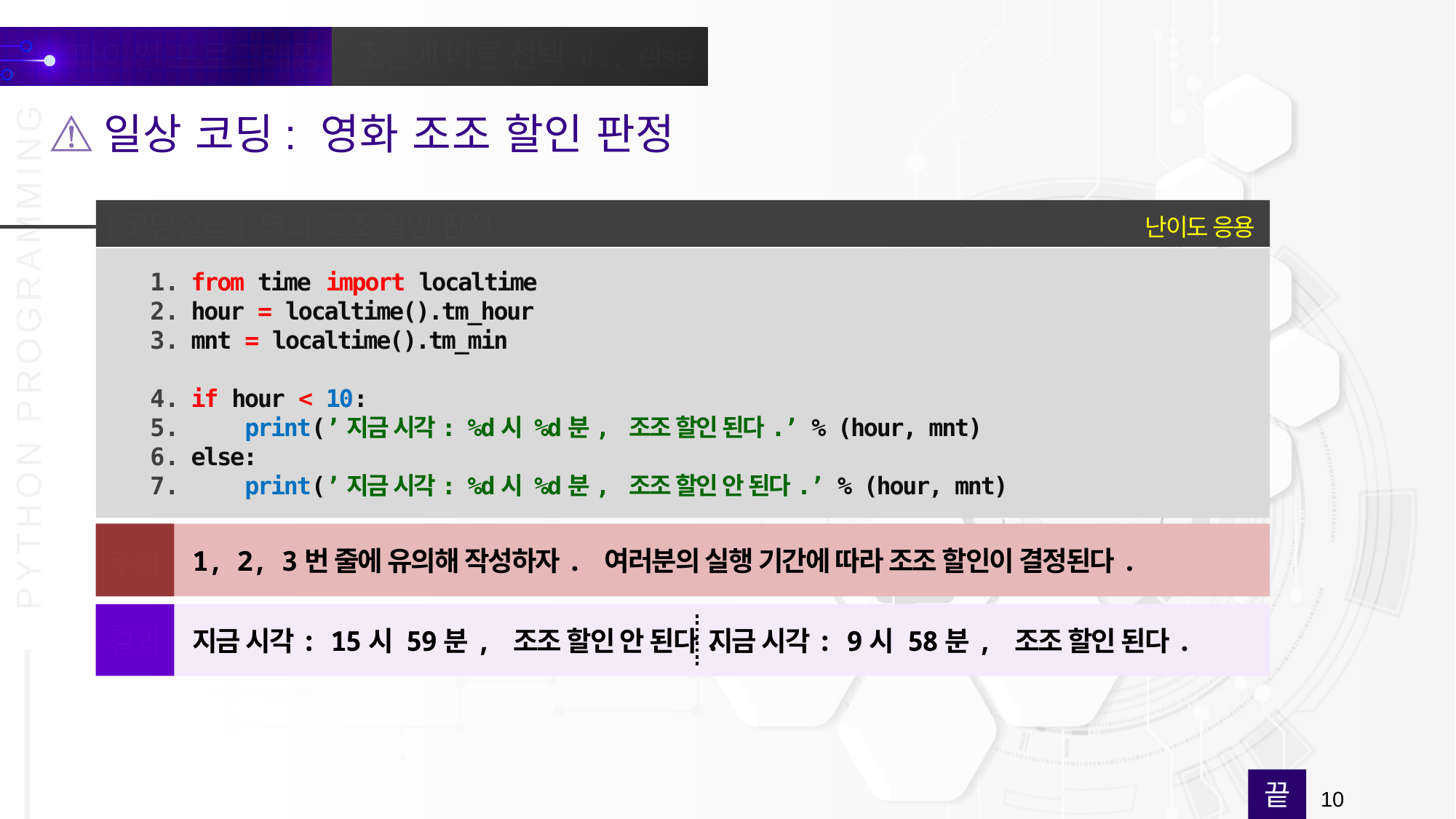

일상 코딩: 영화 조조 할인 판정

난이도 응용
[코딩실습] 영화 조조 할인 판정
from time import localtime
hour = localtime().tm_hour
mnt = localtime().tm_min

if hour < 10:
    print(’지금 시각: %d시 %d분, 조조 할인 된다.’ % (hour, mnt)
else:
    print(’지금 시각: %d시 %d분, 조조 할인 안 된다.’ % (hour, mnt)
1, 2, 3번 줄에 유의해 작성하자. 여러분의 실행 기간에 따라 조조 할인이 결정된다.

주의
지금 시각: 15시 59분, 조조 할인 안 된다.

지금 시각: 9시 58분, 조조 할인 된다.
결과
끝
10